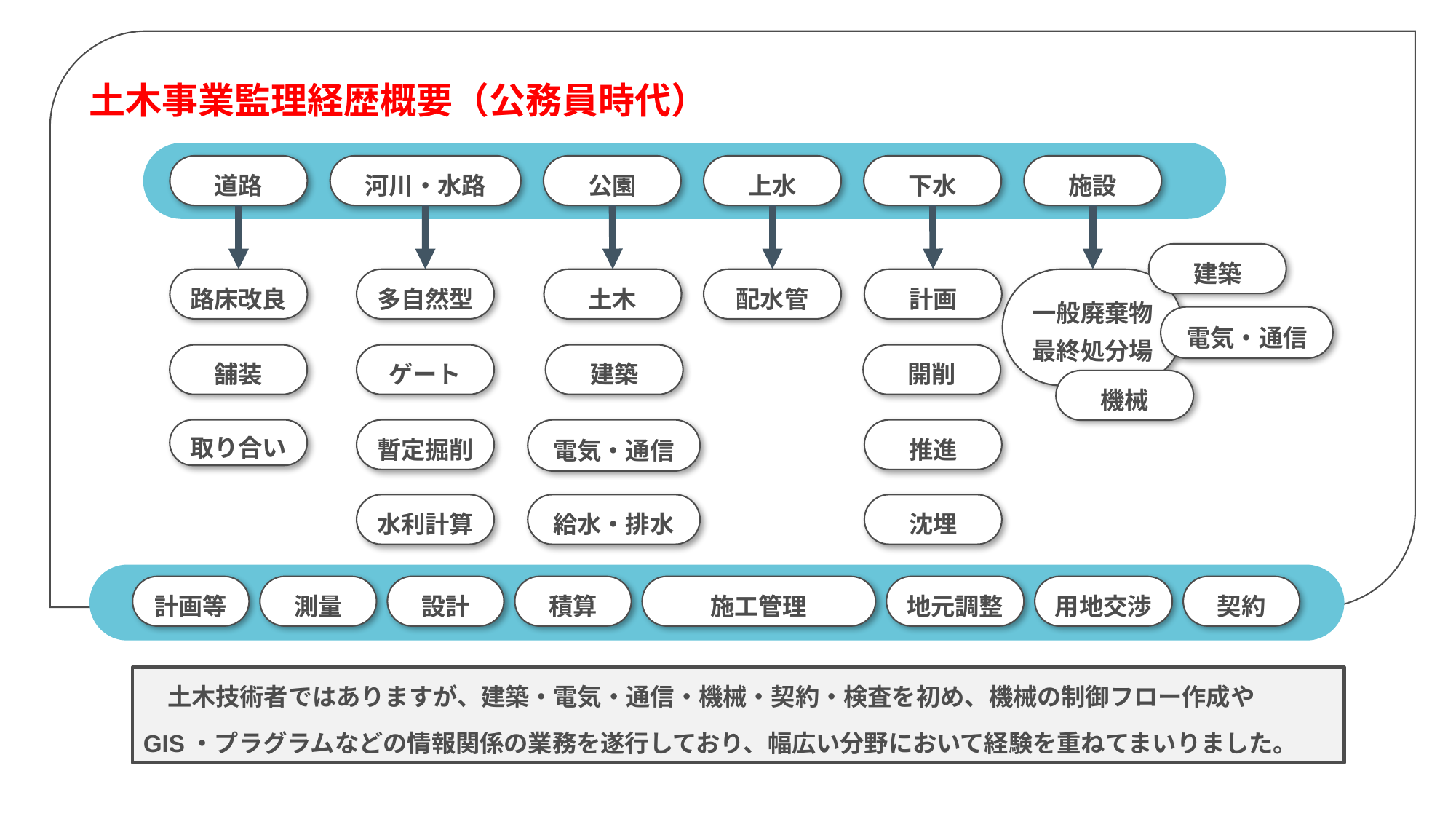

土木事業監理経歴概要（公務員時代）

道路
河川・水路
公園
上水
下水
施設
建築
路床改良
多自然型
土木
配水管
計画
一般廃棄物最終処分場
電気・通信
舗装
ゲート
建築
開削
機械
取り合い
暫定掘削
電気・通信
推進
水利計算
給水・排水
沈埋

計画等
測量
設計
積算
施工管理
地元調整
用地交渉
契約
　土木技術者ではありますが、建築・電気・通信・機械・契約・検査を初め、機械の制御フロー作成や
GIS・プラグラムなどの情報関係の業務を遂行しており、幅広い分野において経験を重ねてまいりました。